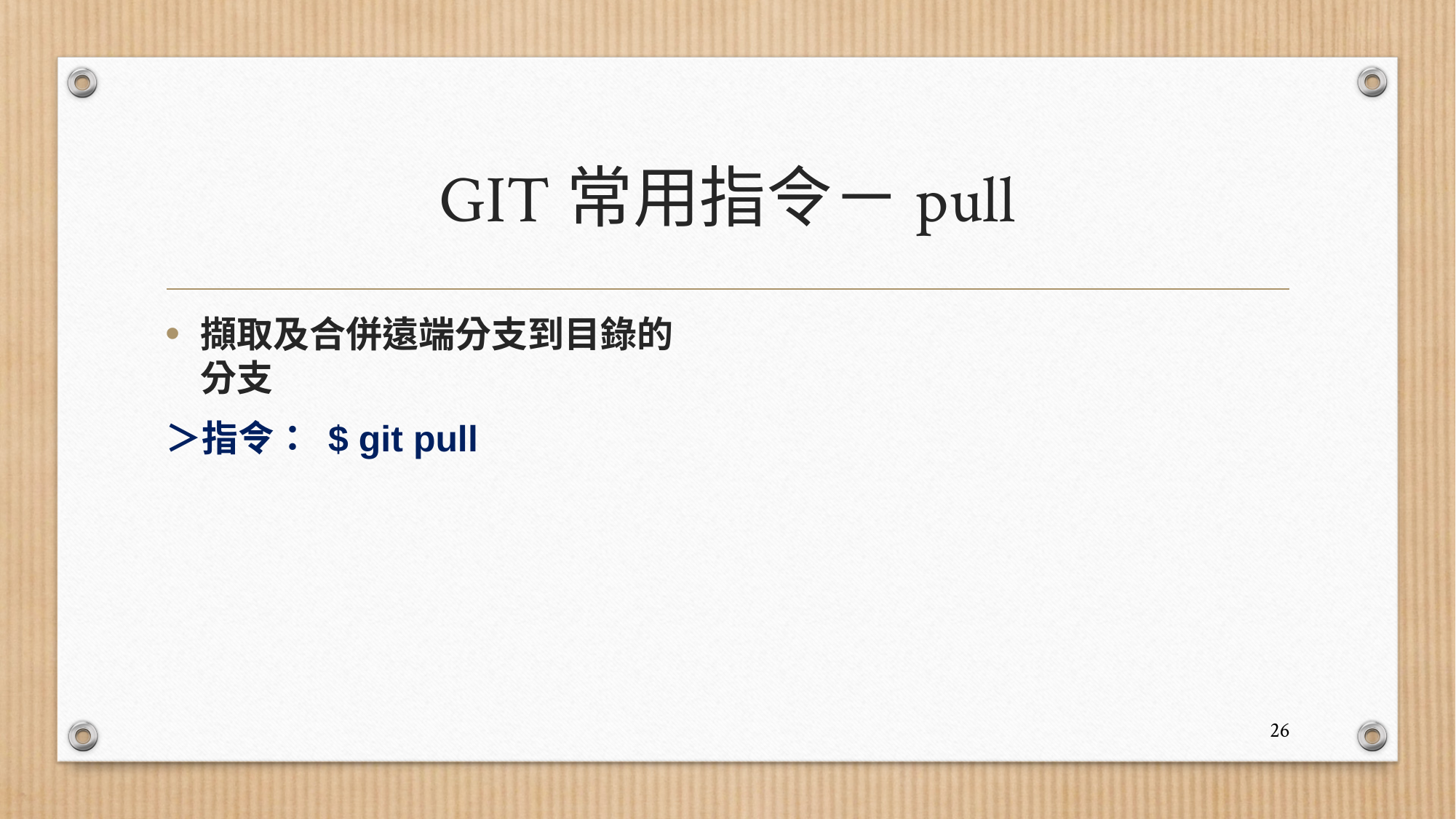

# GIT常用指令－pull
擷取及合併遠端分支到目錄的分支
＞指令： $ git pull

26